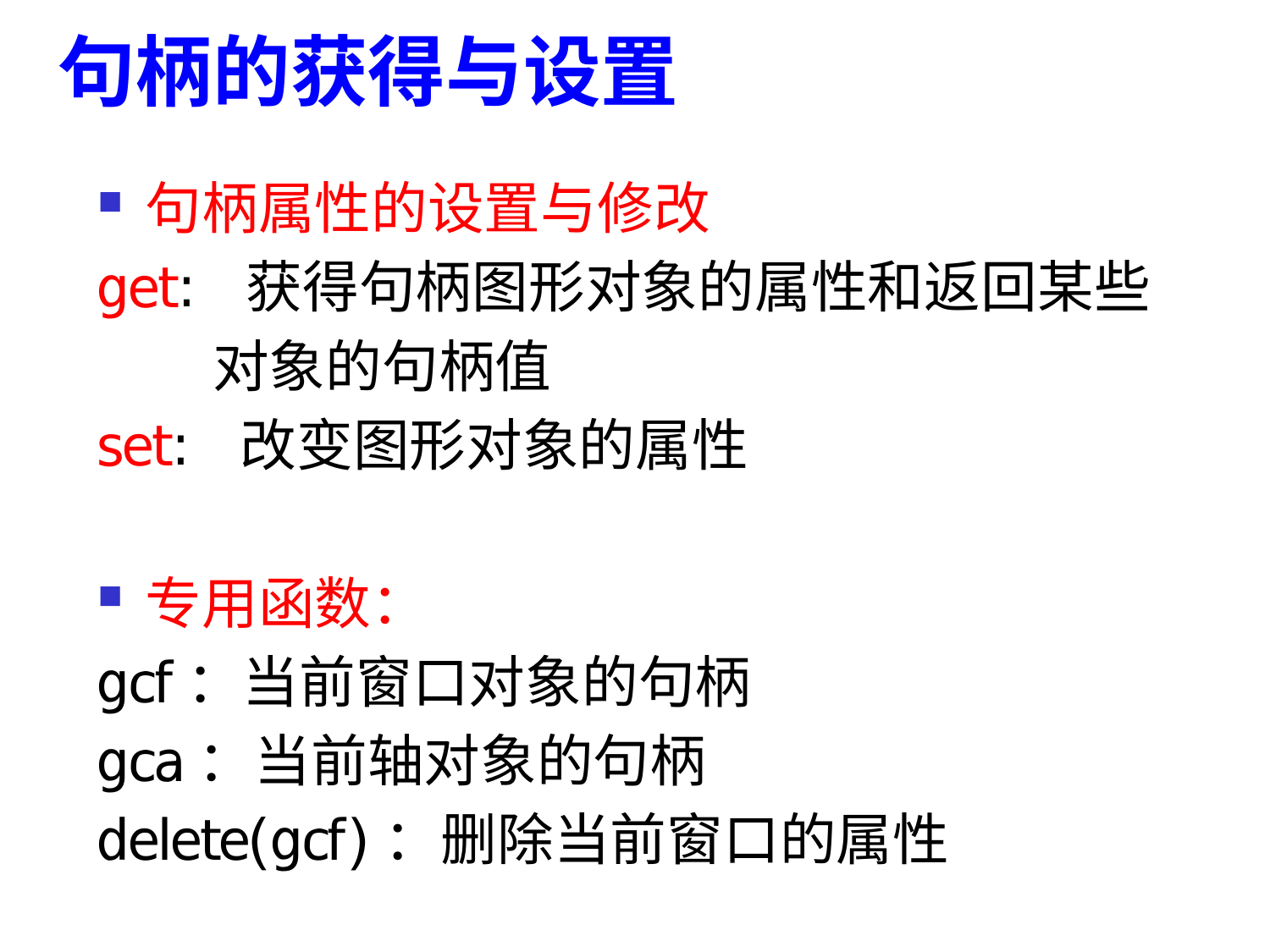

句柄的获得与设置
句柄属性的设置与修改
get:  获得句柄图形对象的属性和返回某些
        对象的句柄值
set:  改变图形对象的属性

专用函数：
gcf：当前窗口对象的句柄
gca：当前轴对象的句柄
delete(gcf)：删除当前窗口的属性